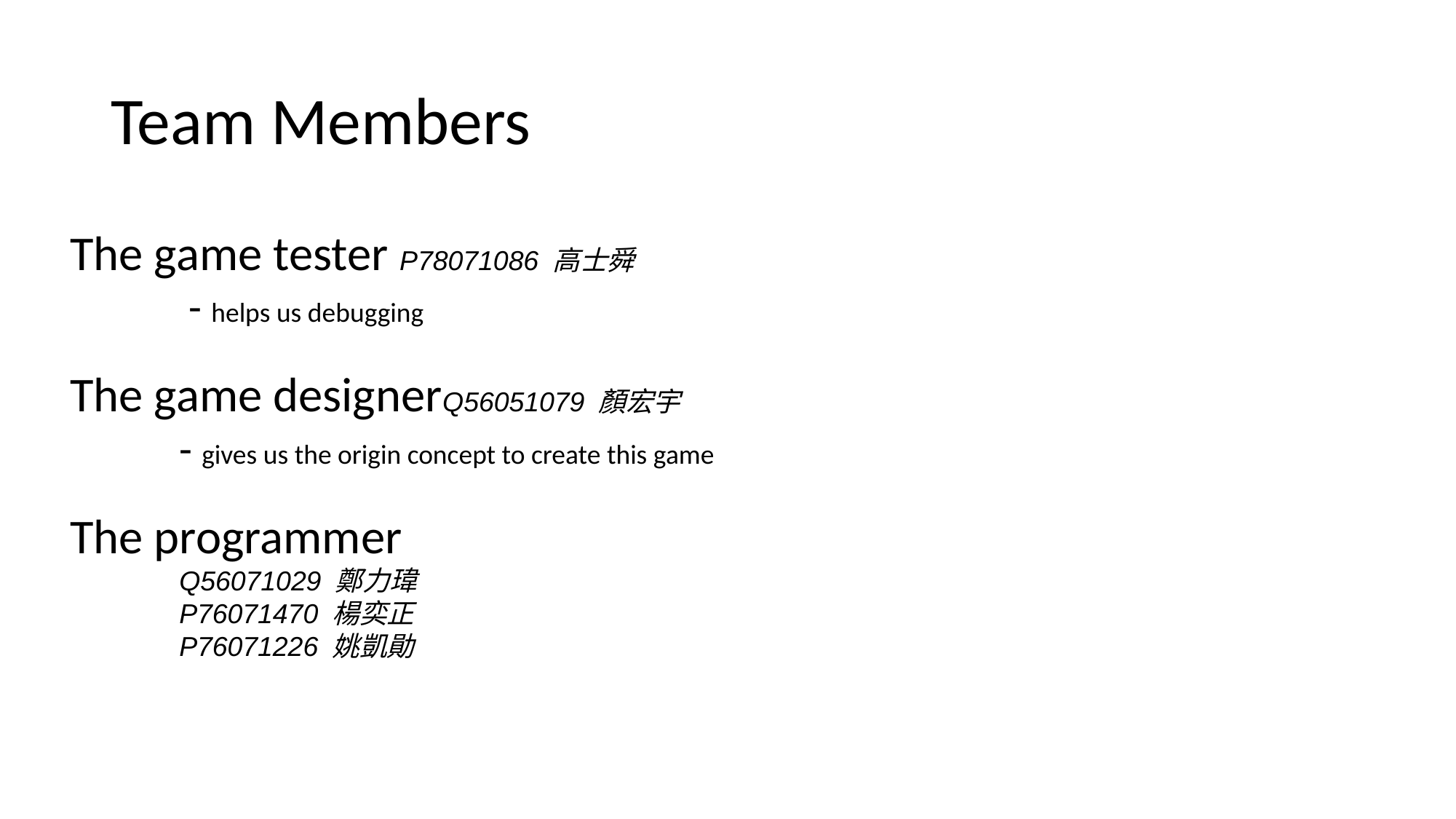

# Team Members
The game tester P78071086 高士舜
	 - helps us debugging

The game designerQ56051079 顏宏宇
	- gives us the origin concept to create this game

The programmer
	Q56071029 鄭力瑋
	P76071470 楊奕正
	P76071226 姚凱勛